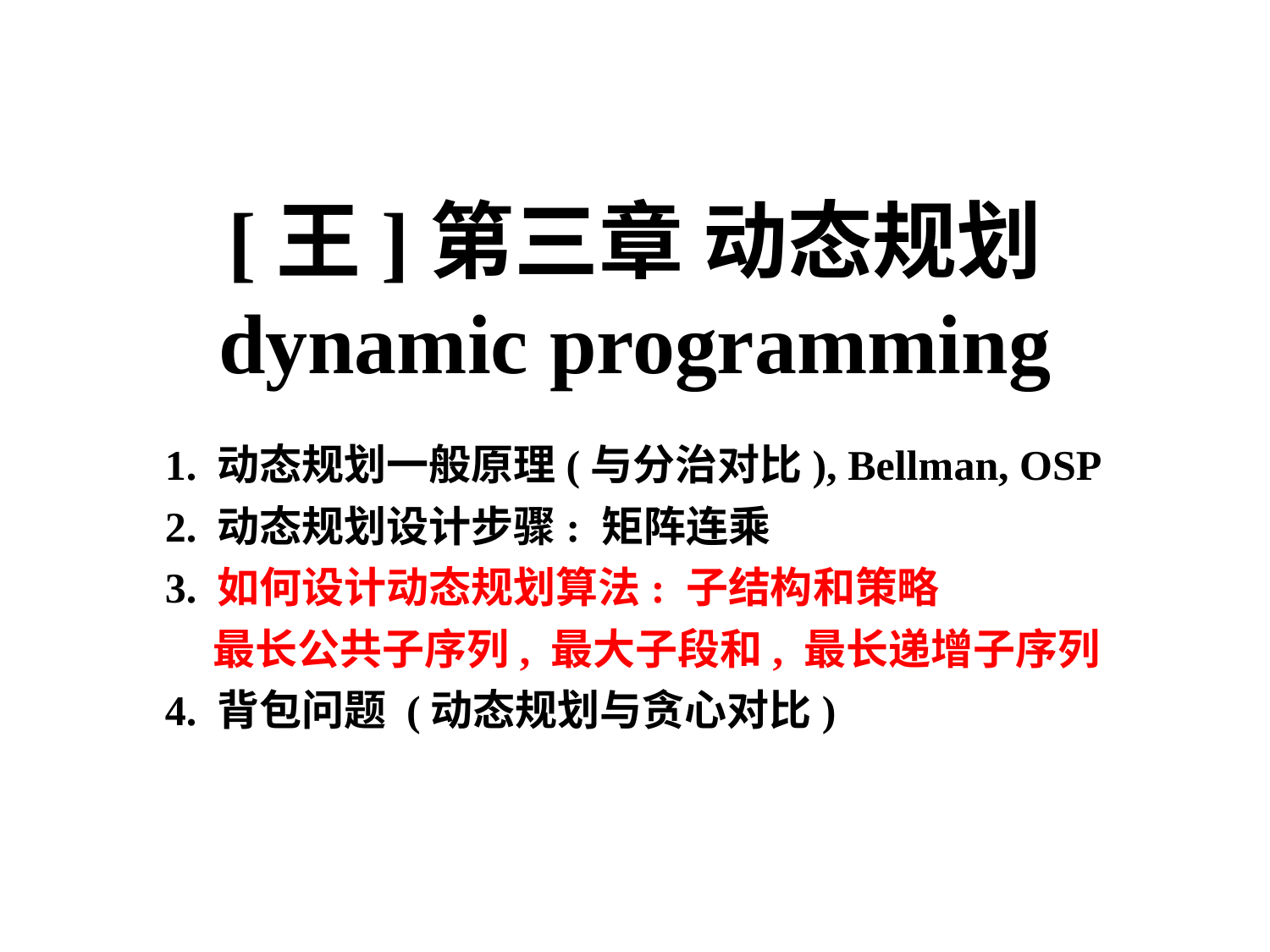

# [王]第三章 动态规划 dynamic programming
1. 动态规划一般原理(与分治对比), Bellman, OSP
2. 动态规划设计步骤: 矩阵连乘
3. 如何设计动态规划算法: 子结构和策略
    最长公共子序列, 最大子段和, 最长递增子序列
4. 背包问题 (动态规划与贪心对比)